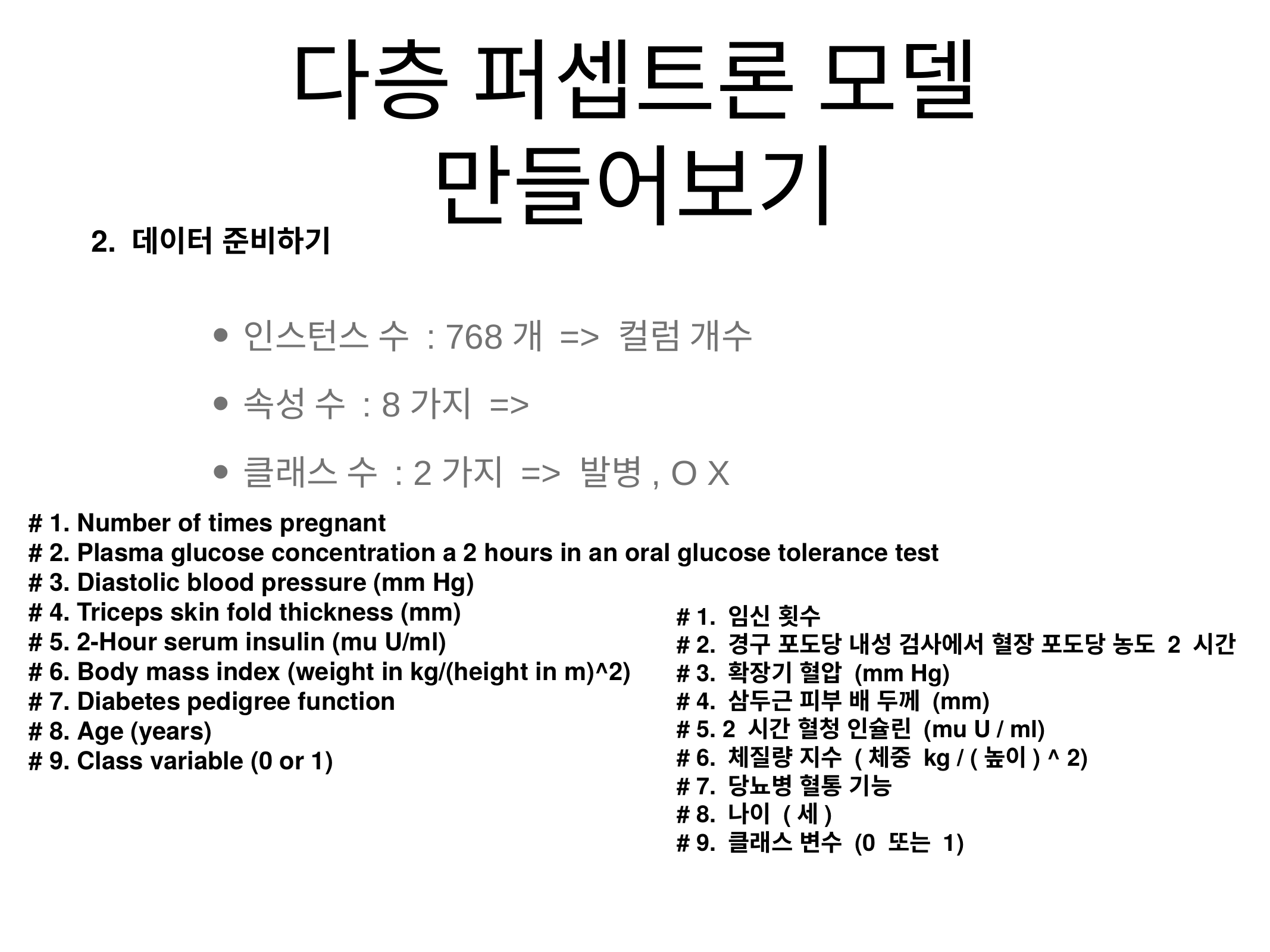

# 다층 퍼셉트론 모델 만들어보기
2. 데이터 준비하기
인스턴스 수 : 768개 => 컬럼 개수
속성 수 : 8가지 =>
클래스 수 : 2가지 => 발병, O X
# 1. Number of times pregnant
# 2. Plasma glucose concentration a 2 hours in an oral glucose tolerance test
# 3. Diastolic blood pressure (mm Hg)
# 4. Triceps skin fold thickness (mm)
# 5. 2-Hour serum insulin (mu U/ml)
# 6. Body mass index (weight in kg/(height in m)^2)
# 7. Diabetes pedigree function
# 8. Age (years)
# 9. Class variable (0 or 1)
# 1. 임신 횟수
# 2. 경구 포도당 내성 검사에서 혈장 포도당 농도 2 시간
# 3. 확장기 혈압 (mm Hg)
# 4. 삼두근 피부 배 두께 (mm)
# 5. 2 시간 혈청 인슐린 (mu U / ml)
# 6. 체질량 지수 (체중 kg / (높이) ^ 2)
# 7. 당뇨병 혈통 기능
# 8. 나이 (세)
# 9. 클래스 변수 (0 또는 1)